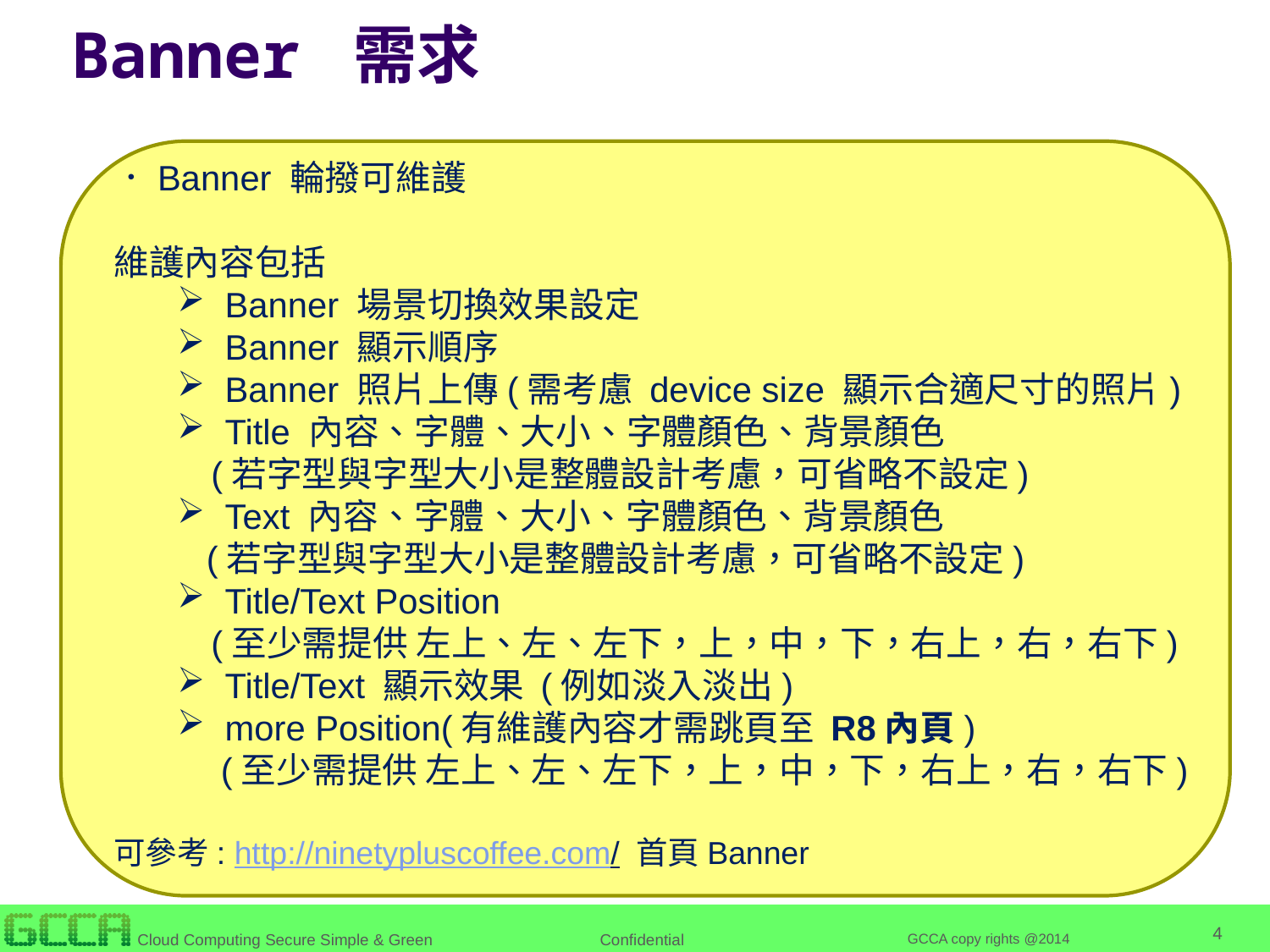

Banner 需求

．Banner 輪撥可維護

維護內容包括
Banner 場景切換效果設定
Banner 顯示順序
Banner 照片上傳(需考慮 device size 顯示合適尺寸的照片)
Title 內容、字體、大小、字體顏色、背景顏色
          (若字型與字型大小是整體設計考慮，可省略不設定)
Text 內容、字體、大小、字體顏色、背景顏色
   (若字型與字型大小是整體設計考慮，可省略不設定)
Title/Text Position
          (至少需提供 左上、左、左下，上，中，下，右上，右，右下)
Title/Text 顯示效果 (例如淡入淡出)
more Position(有維護內容才需跳頁至 R8內頁)
           (至少需提供 左上、左、左下，上，中，下，右上，右，右下)

可參考: http://ninetypluscoffee.com/ 首頁Banner